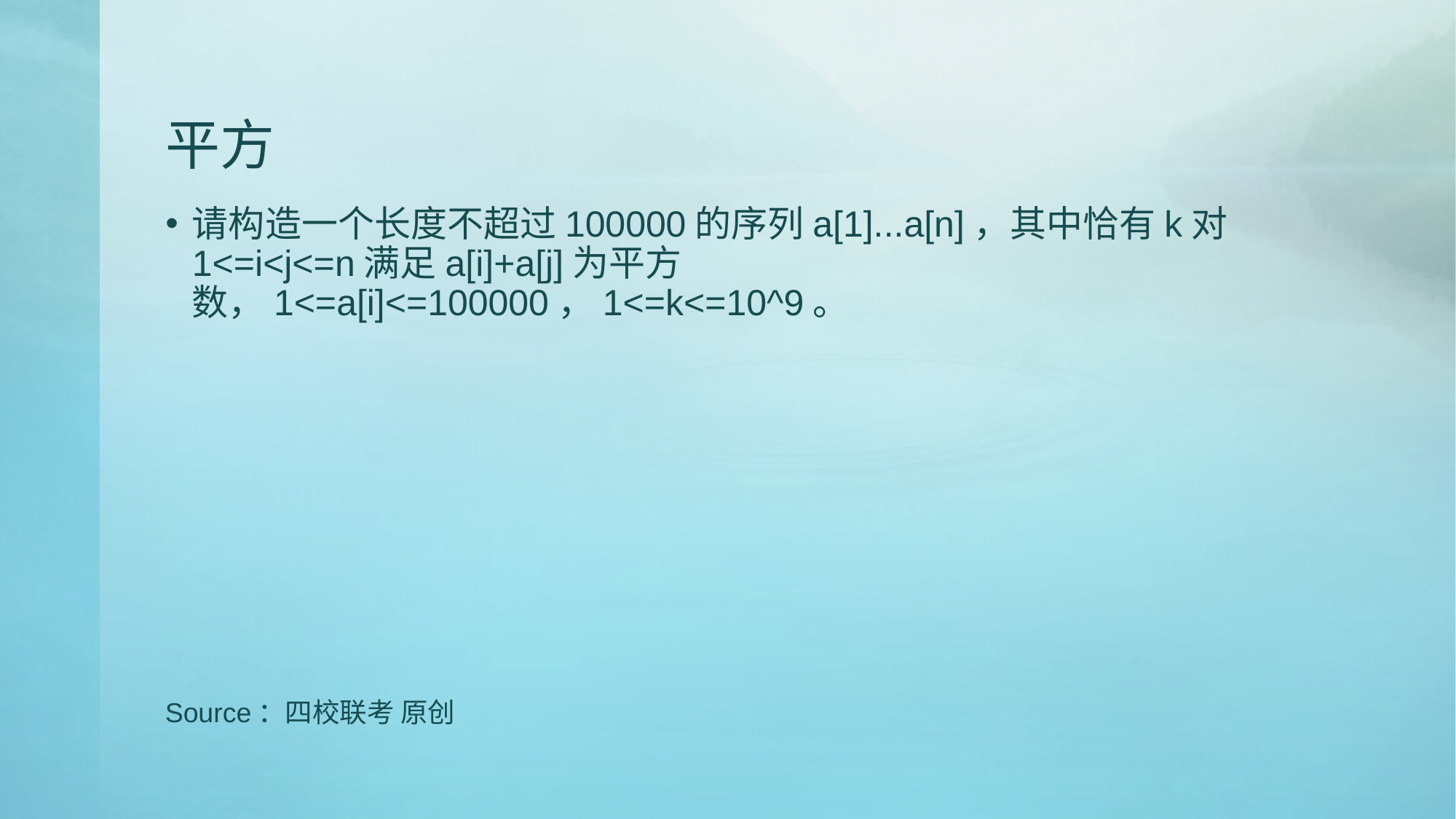

# 平方
请构造一个长度不超过100000的序列a[1]...a[n]，其中恰有k对1<=i<j<=n满足a[i]+a[j]为平方数，1<=a[i]<=100000，1<=k<=10^9。
Source：四校联考 原创